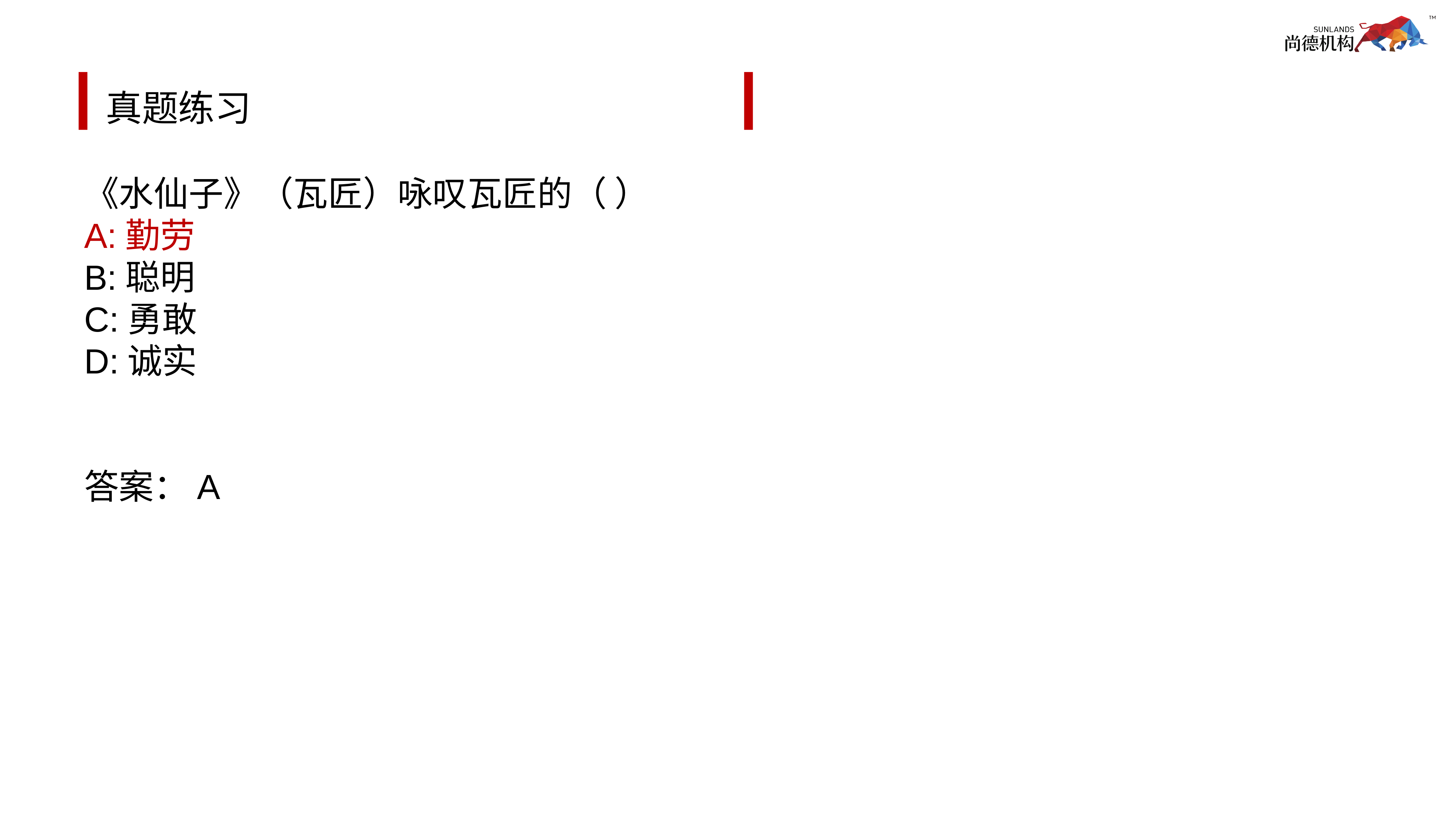

# 真题练习
《水仙子》（瓦匠）咏叹瓦匠的（ ）
A:勤劳
B:聪明
C:勇敢
D:诚实

答案：A